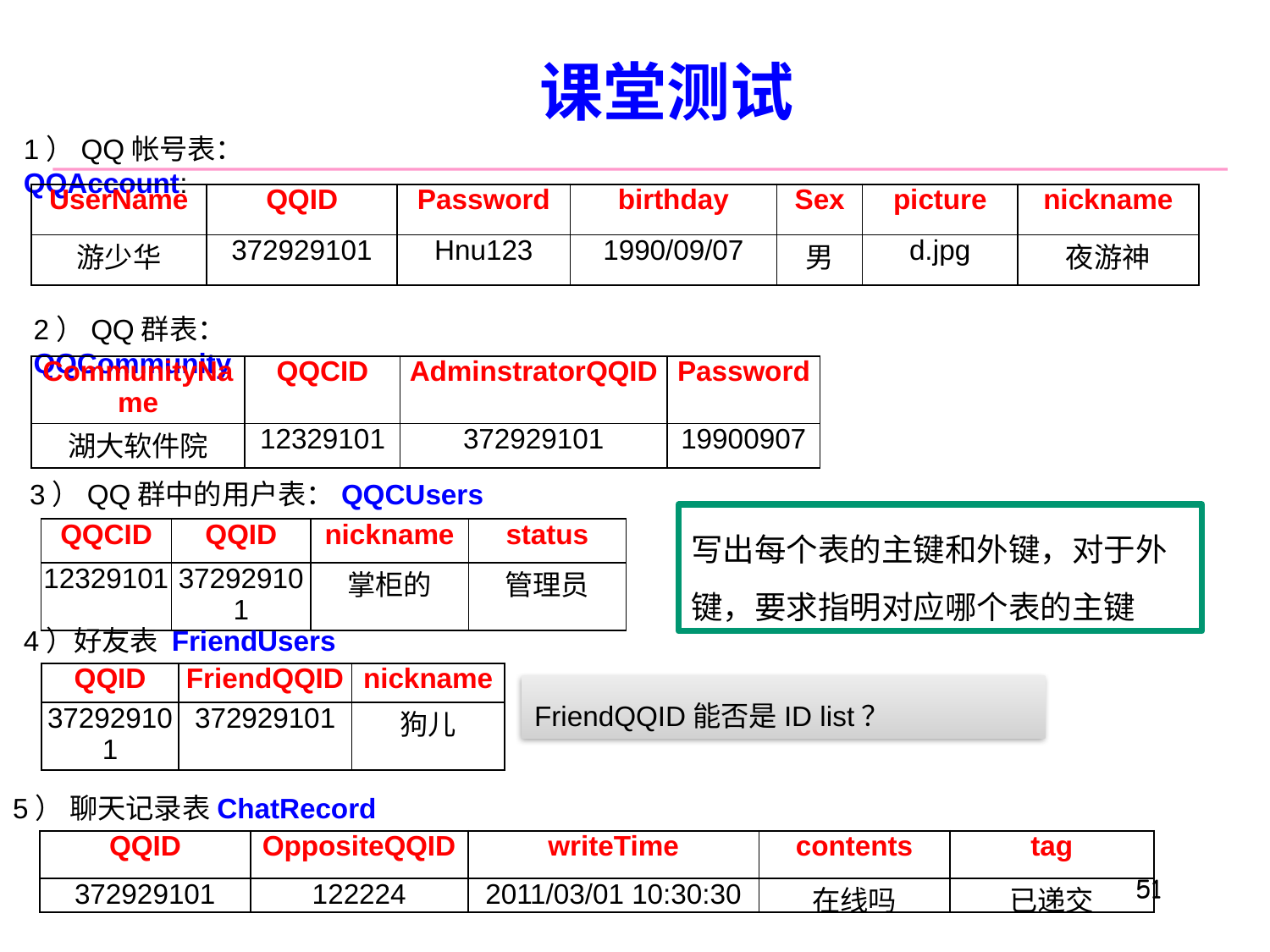

# 课堂测试
1）QQ帐号表：QQAccount:
| UserName | QQID | Password | birthday | Sex | picture | nickname |
| --- | --- | --- | --- | --- | --- | --- |
| 游少华 | 372929101 | Hnu123 | 1990/09/07 | 男 | d.jpg | 夜游神 |
2）QQ群表：QQCommunity
| CommunityName | QQCID | AdminstratorQQID | Password |
| --- | --- | --- | --- |
| 湖大软件院 | 12329101 | 372929101 | 19900907 |
3）QQ群中的用户表：QQCUsers
写出每个表的主键和外键，对于外键，要求指明对应哪个表的主键
| QQCID | QQID | nickname | status |
| --- | --- | --- | --- |
| 12329101 | 372929101 | 掌柜的 | 管理员 |
4）好友表 FriendUsers
| QQID | FriendQQID | nickname |
| --- | --- | --- |
| 372929101 | 372929101 | 狗儿 |
FriendQQID能否是ID list？
5） 聊天记录表ChatRecord
| QQID | OppositeQQID | writeTime | contents | tag |
| --- | --- | --- | --- | --- |
| 372929101 | 122224 | 2011/03/01 10:30:30 | 在线吗 | 已递交 |
51